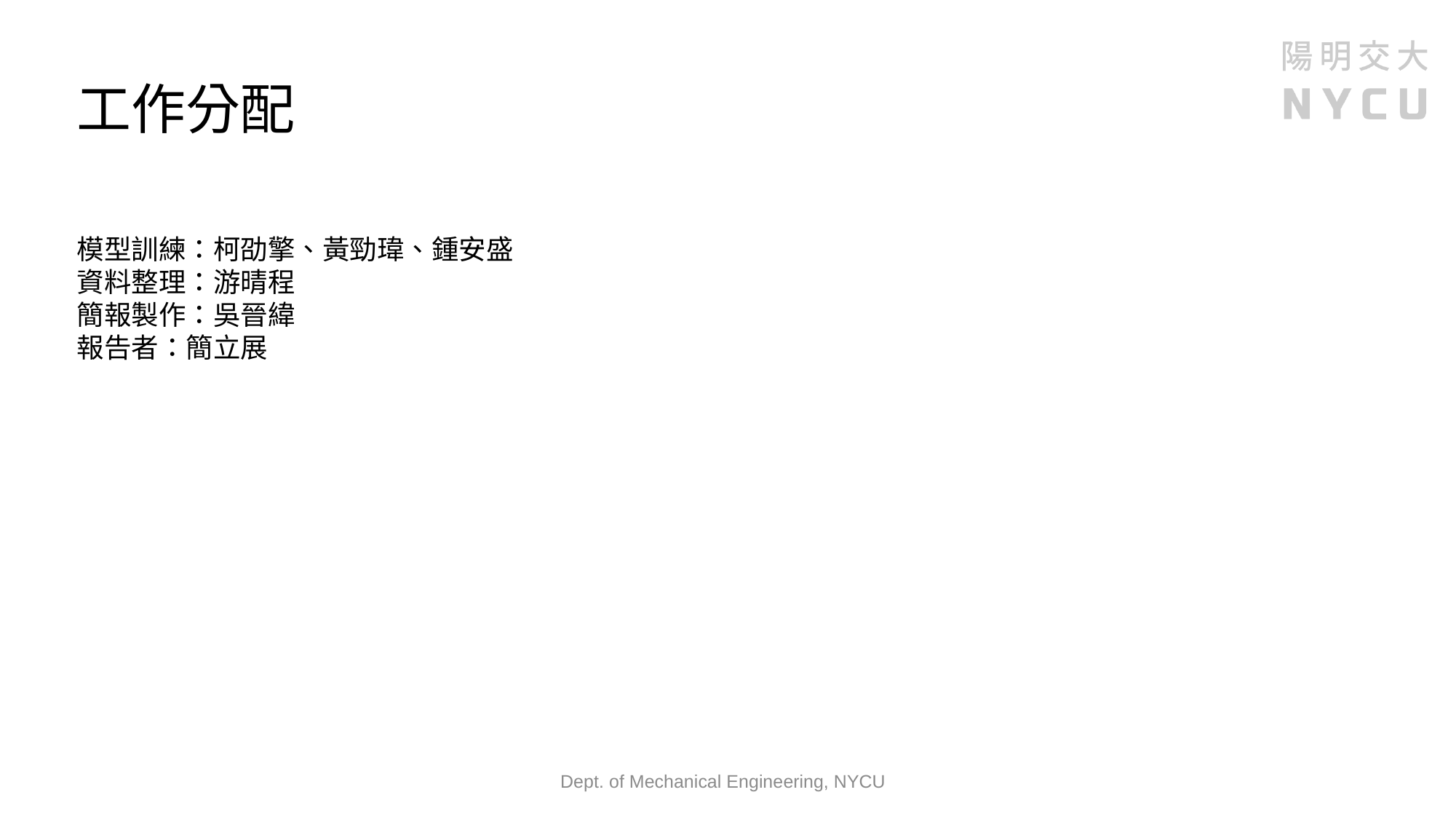

工作分配
模型訓練：柯劭擎、黃勁瑋、鍾安盛
資料整理：游晴程
簡報製作：吳晉緯
報告者：簡立展

2